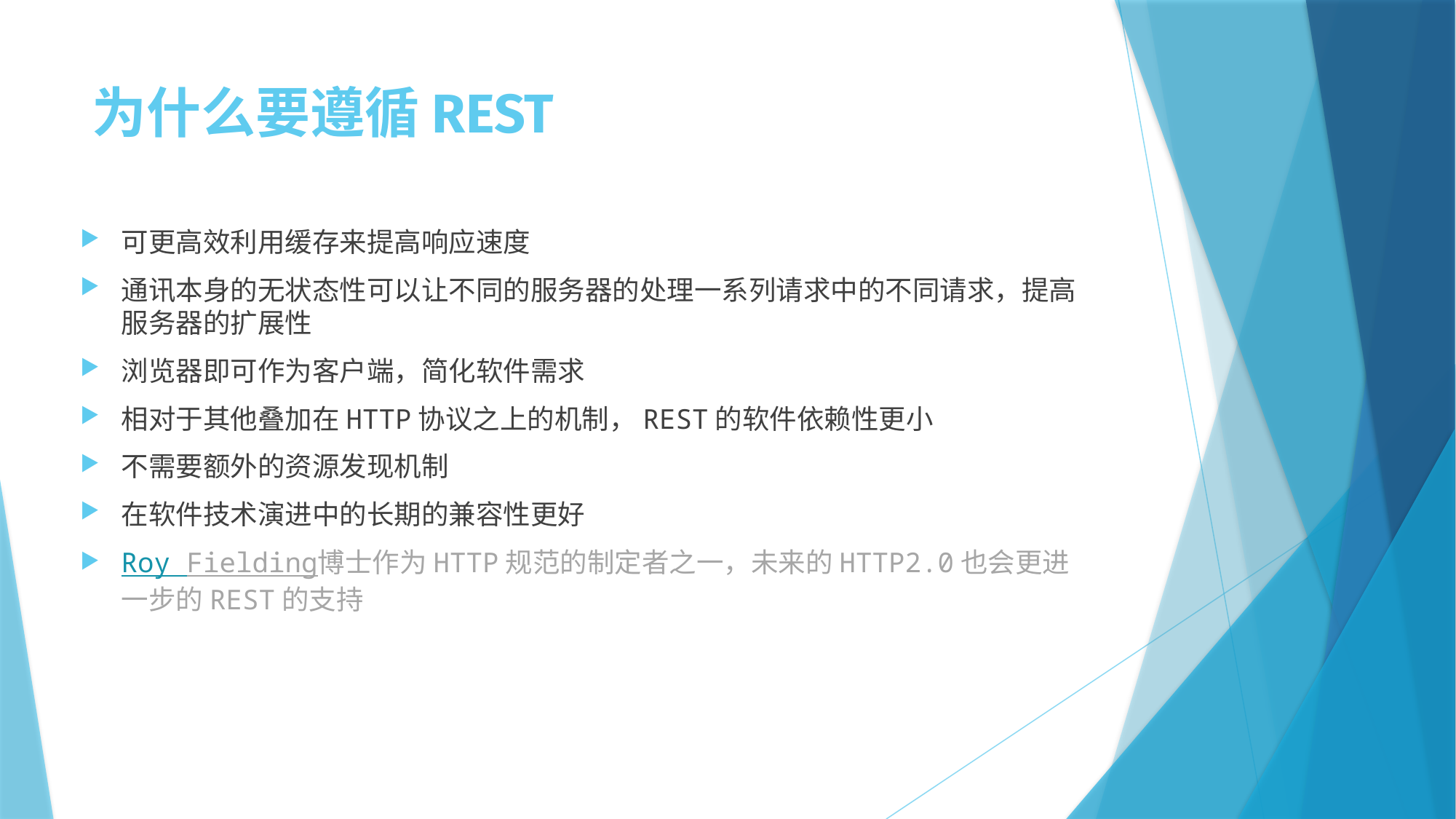

# 为什么要遵循REST
可更高效利用缓存来提高响应速度
通讯本身的无状态性可以让不同的服务器的处理一系列请求中的不同请求，提高服务器的扩展性
浏览器即可作为客户端，简化软件需求
相对于其他叠加在HTTP协议之上的机制，REST的软件依赖性更小
不需要额外的资源发现机制
在软件技术演进中的长期的兼容性更好
Roy Fielding博士作为HTTP规范的制定者之一，未来的HTTP2.0也会更进一步的REST的支持